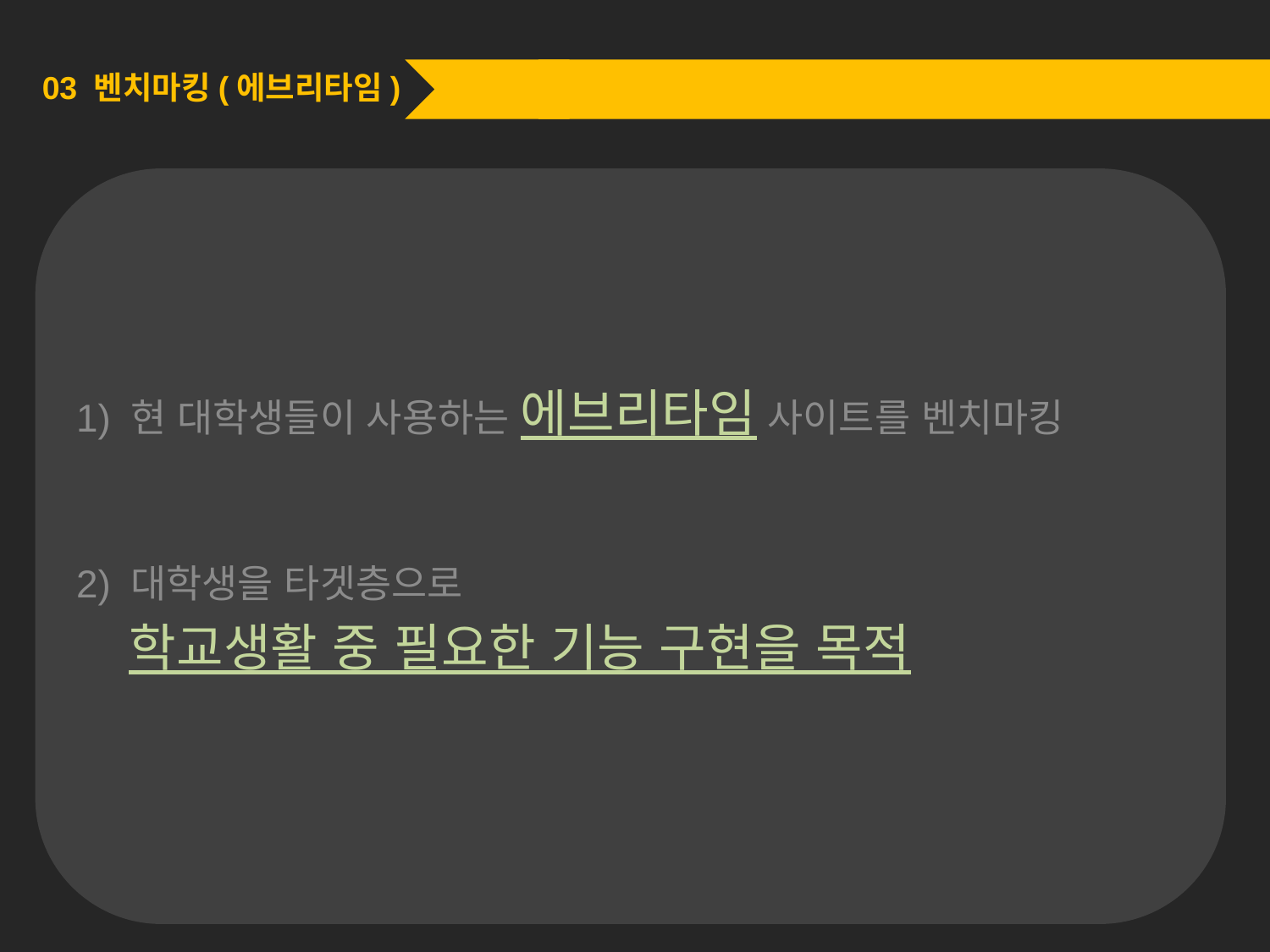

03 벤치마킹(에브리타임)

1) 현 대학생들이 사용하는 에브리타임 사이트를 벤치마킹

2) 대학생을 타겟층으로
    학교생활 중 필요한 기능 구현을 목적